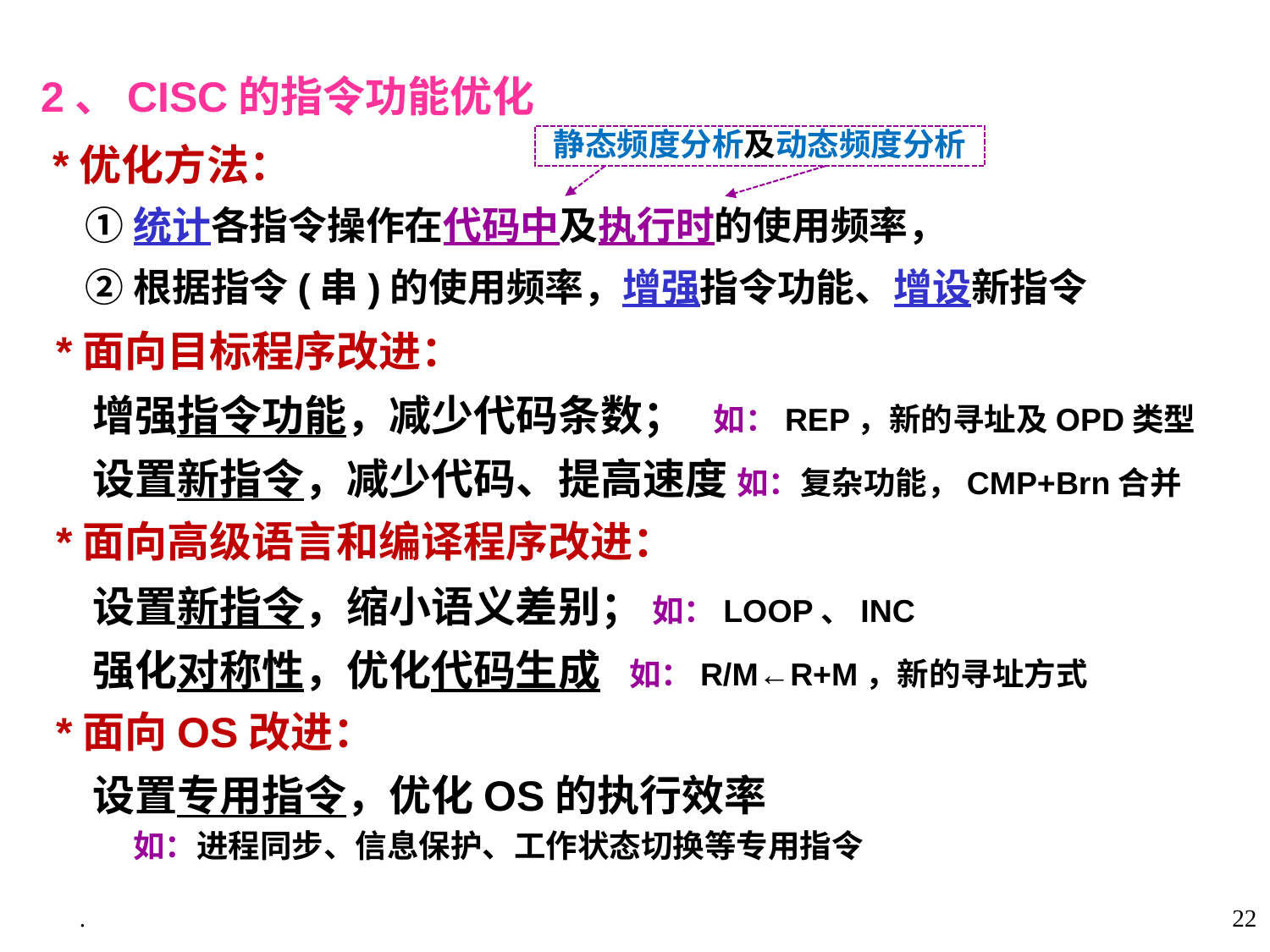

2、CISC的指令功能优化
 *优化方法：
     ①统计各指令操作在代码中及执行时的使用频率，
     ②根据指令(串)的使用频率，增强指令功能、增设新指令
静态频度分析及动态频度分析
 *面向目标程序改进：

 *面向高级语言和编译程序改进：

 *面向OS改进：
    增强指令功能，减少代码条数；   如：REP，新的寻址及OPD类型
    设置新指令，减少代码、提高速度 如：复杂功能，CMP+Brn合并
    设置新指令，缩小语义差别； 如：LOOP、INC
    强化对称性，优化代码生成   如：R/M←R+M，新的寻址方式
    设置专用指令，优化OS的执行效率
          如：进程同步、信息保护、工作状态切换等专用指令
.
22